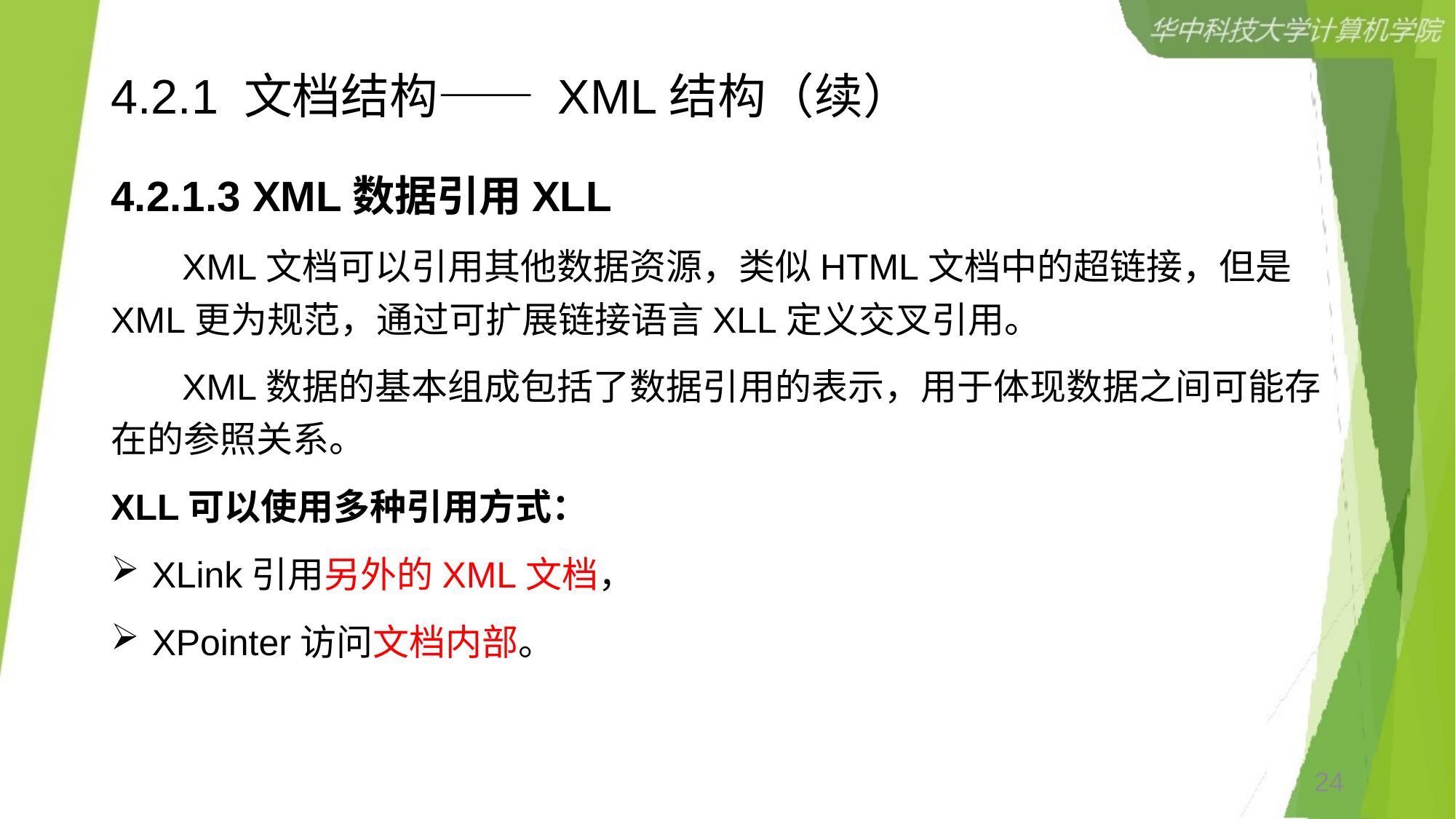

# 4.2.1 文档结构—— XML结构（续）
4.2.1.3 XML数据引用XLL
       XML文档可以引用其他数据资源，类似HTML文档中的超链接，但是XML更为规范，通过可扩展链接语言XLL定义交叉引用。
       XML数据的基本组成包括了数据引用的表示，用于体现数据之间可能存在的参照关系。
XLL可以使用多种引用方式：
XLink引用另外的XML文档，
XPointer访问文档内部。
24